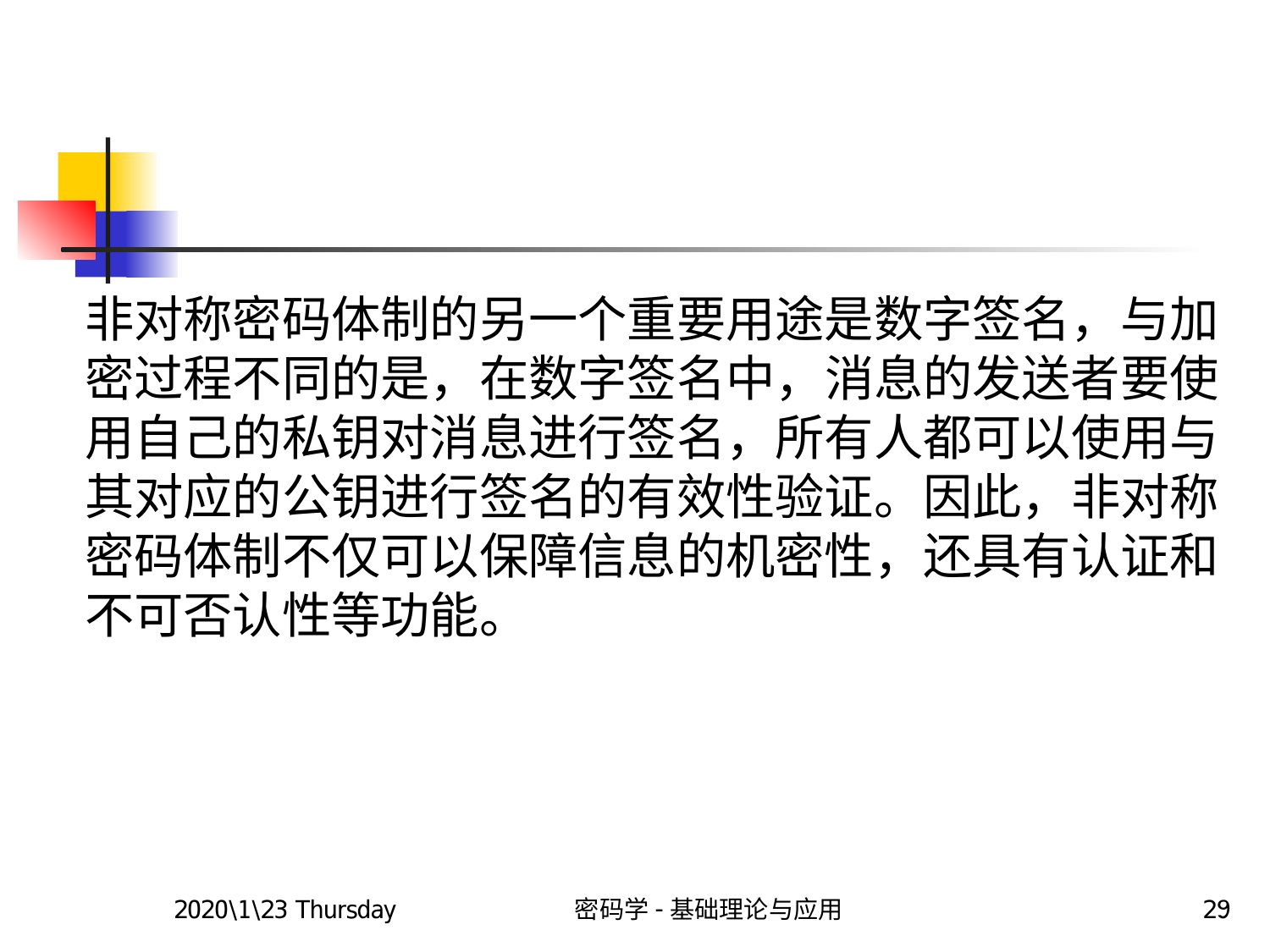

非对称密码体制的另一个重要用途是数字签名，与加密过程不同的是，在数字签名中，消息的发送者要使用自己的私钥对消息进行签名，所有人都可以使用与其对应的公钥进行签名的有效性验证。因此，非对称密码体制不仅可以保障信息的机密性，还具有认证和不可否认性等功能。

2020\1\23 Thursday
密码学-基础理论与应用
29